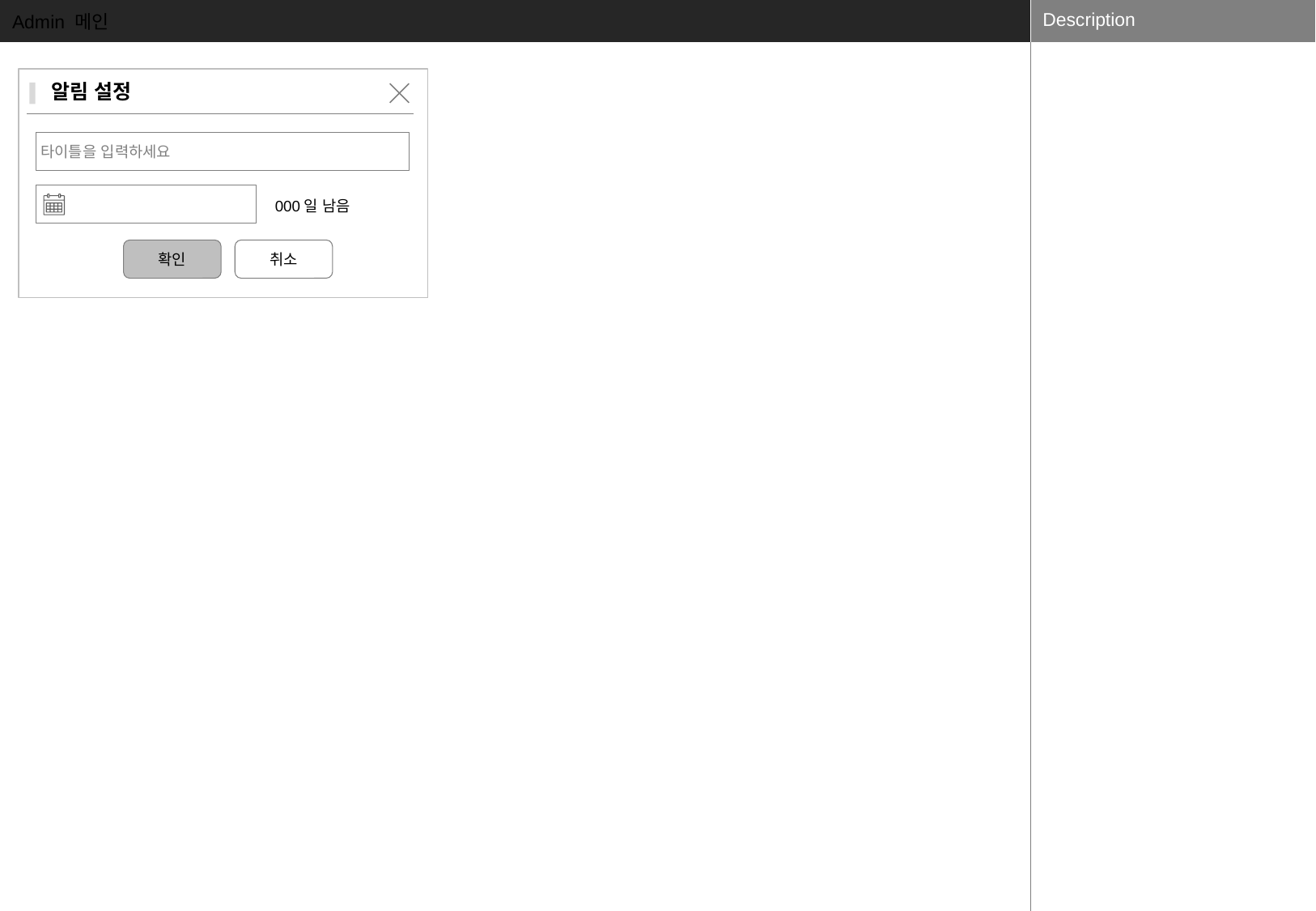

Admin 메인

 알림 설정

타이틀을 입력하세요

000일 남음

확인
취소